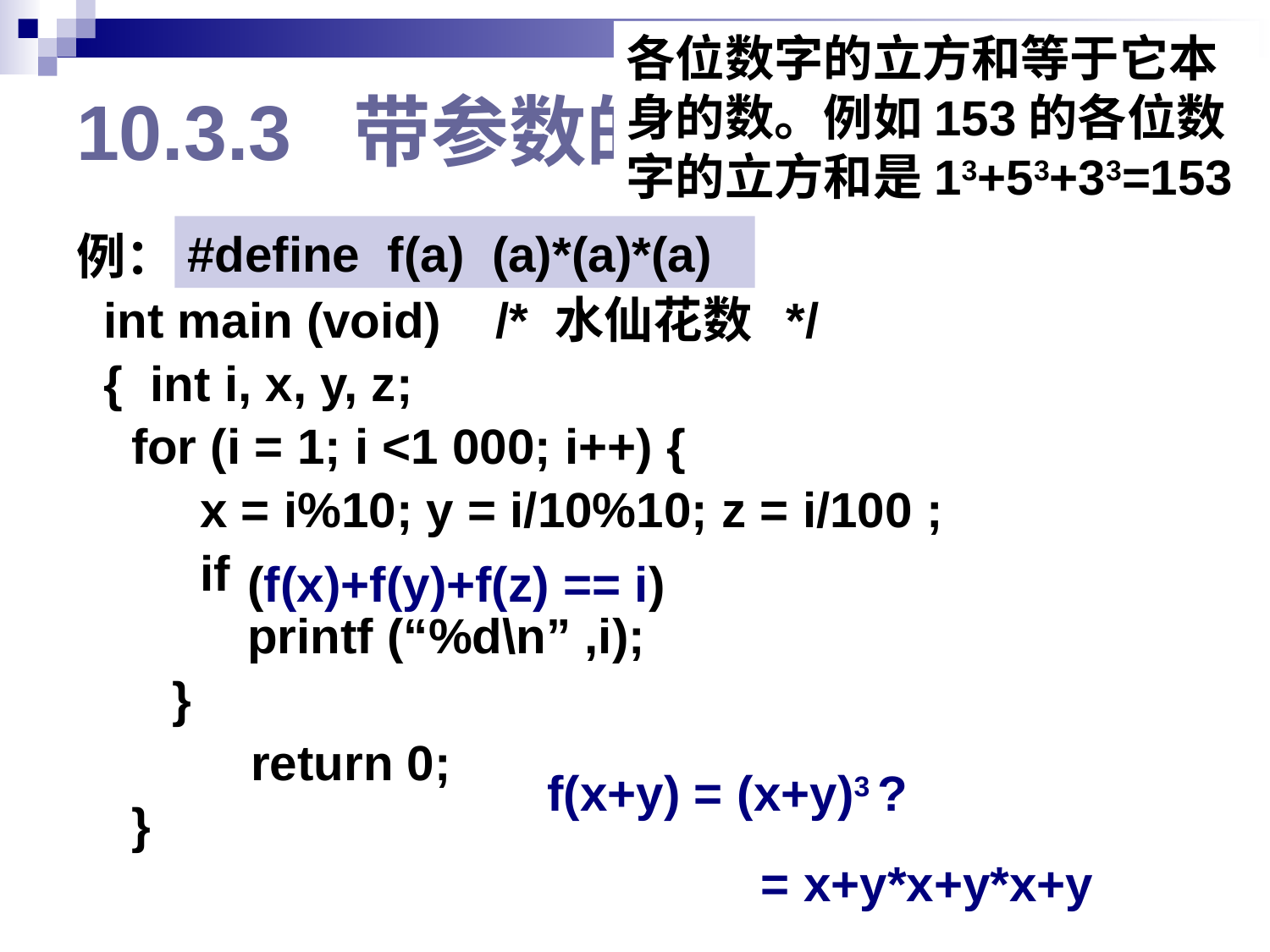

各位数字的立方和等于它本身的数。例如153的各位数字的立方和是13+53+33=153
# 10.3.3  带参数的宏定义
#define  f(a)  (a)*(a)*(a)
例： #define  f(a)  a*a*a
  int main (void)    /* 水仙花数  */
  {  int i, x, y, z;
    for (i = 1; i <1 000; i++) {
         x = i%10; y = i/10%10; z = i/100 ;
         if  (x*x*x+y*y*y+z*z*z==i)
	         printf (“%d\n” ,i);
       }
		return 0;
    }
(f(x)+f(y)+f(z) == i)
f(x+y) = (x+y)3 ?
= x+y*x+y*x+y